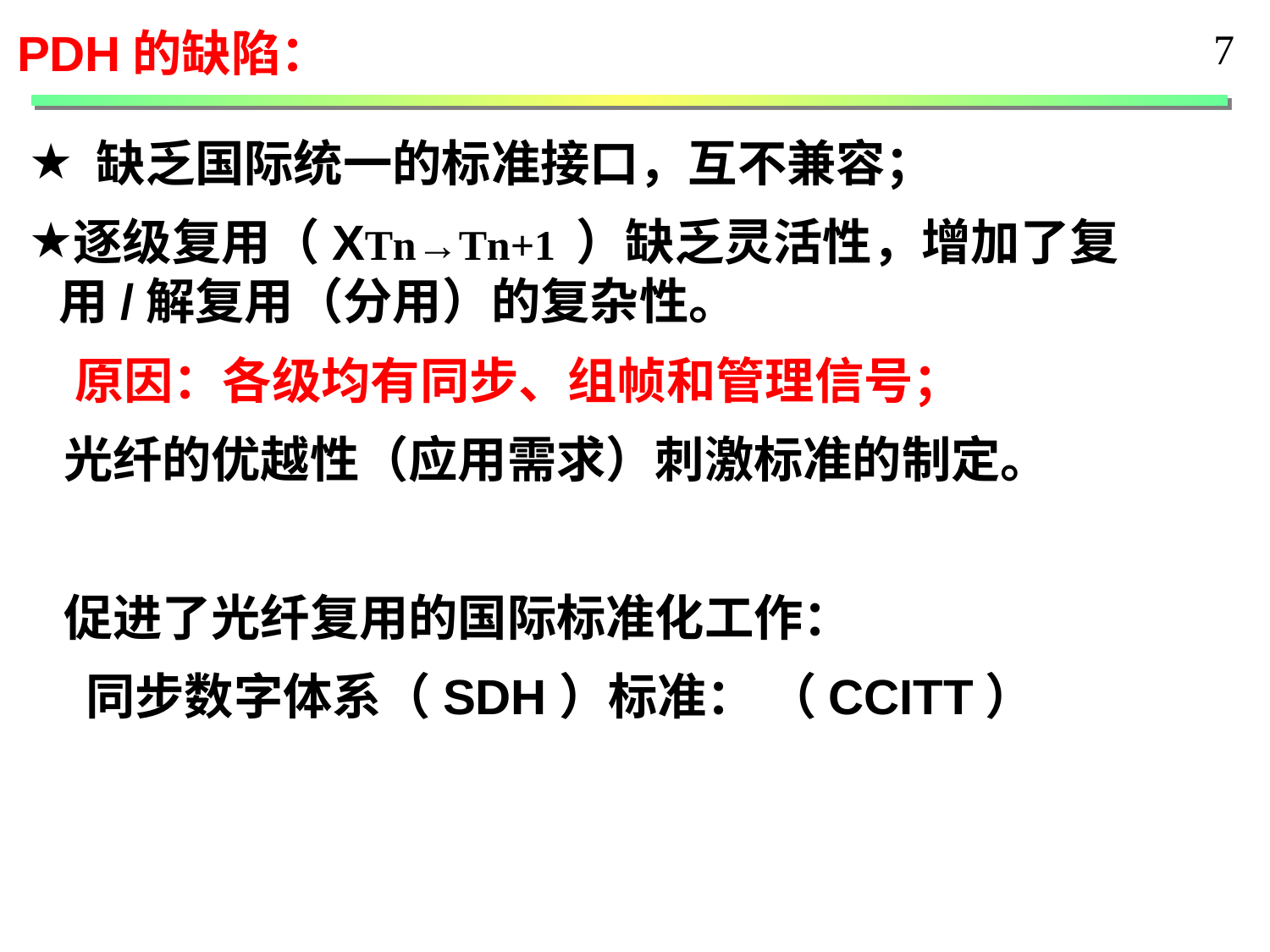

PDH的缺陷：
7

 缺乏国际统一的标准接口，互不兼容；
逐级复用（XTn→Tn+1 ）缺乏灵活性，增加了复用/解复用（分用）的复杂性。
   原因：各级均有同步、组帧和管理信号；
  光纤的优越性（应用需求）刺激标准的制定。

  促进了光纤复用的国际标准化工作：
    同步数字体系（SDH）标准： （CCITT）